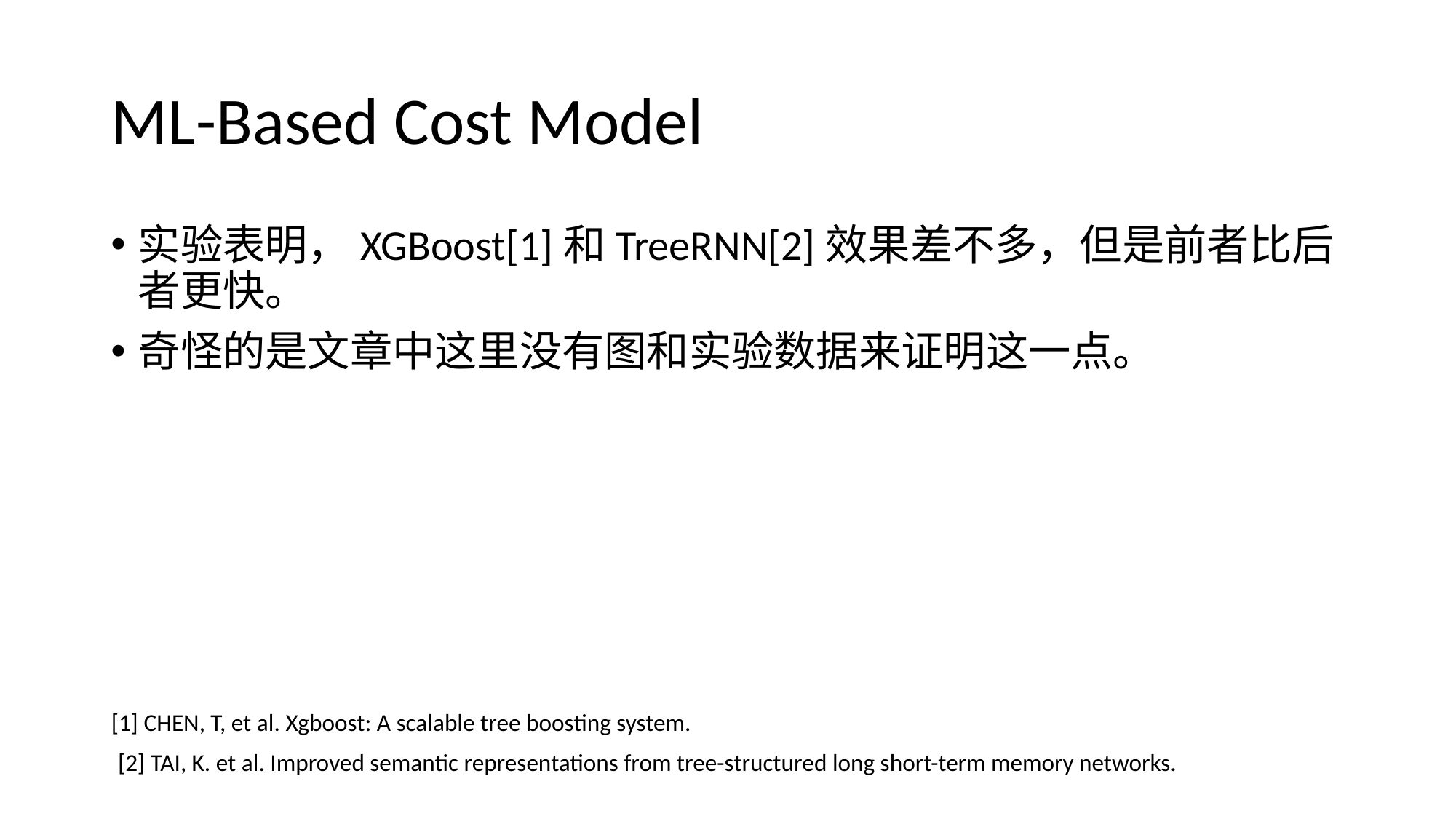

# ML-Based Cost Model
实验表明，XGBoost[1]和TreeRNN[2]效果差不多，但是前者比后者更快。
奇怪的是文章中这里没有图和实验数据来证明这一点。
[1] CHEN, T, et al. Xgboost: A scalable tree boosting system.
[2] TAI, K. et al. Improved semantic representations from tree-structured long short-term memory networks.